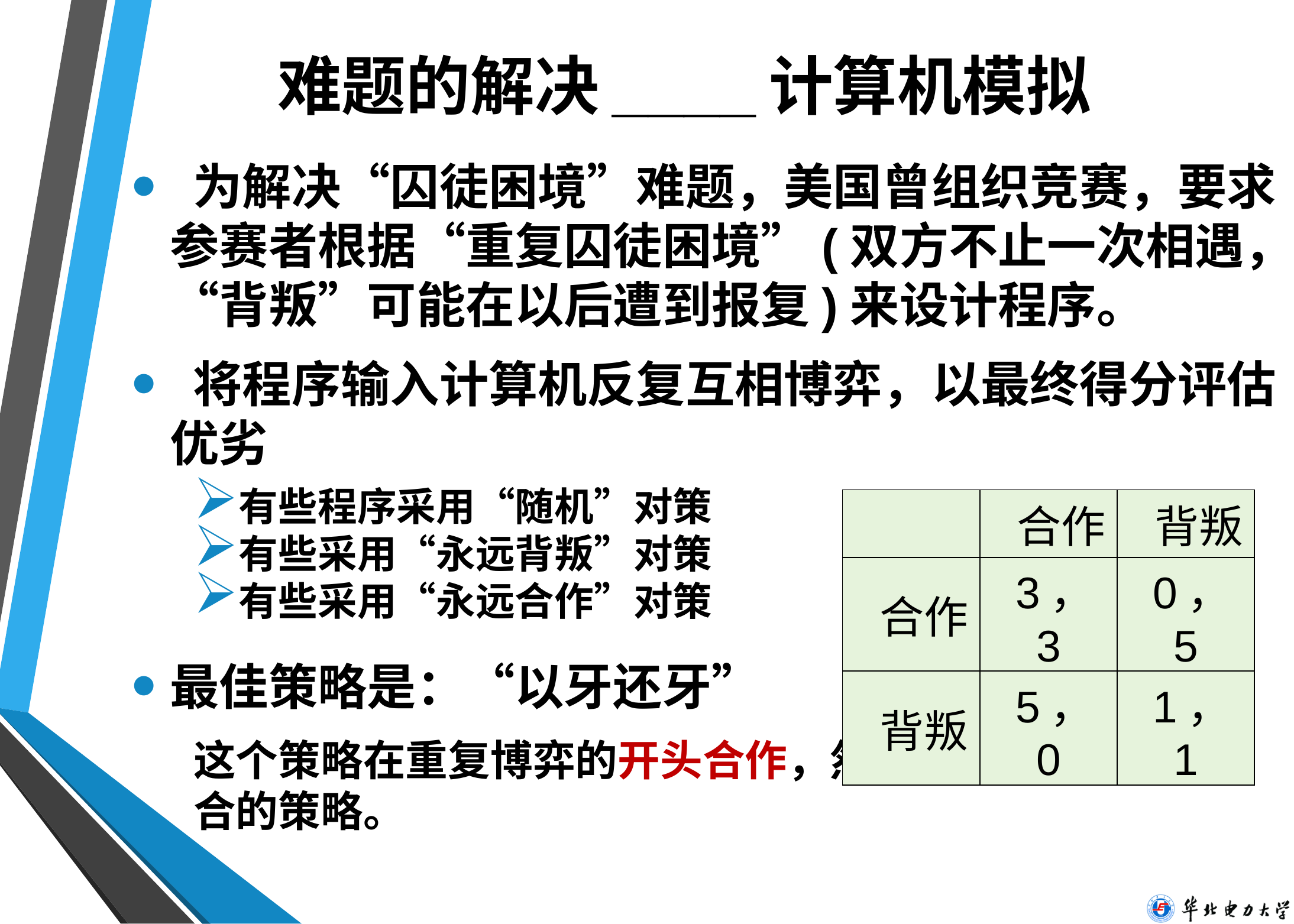

# 难题的解决____计算机模拟
 为解决“囚徒困境”难题，美国曾组织竞赛，要求参赛者根据“重复囚徒困境”(双方不止一次相遇，“背叛”可能在以后遭到报复)来设计程序。
 将程序输入计算机反复互相博弈，以最终得分评估优劣
有些程序采用“随机”对策
有些采用“永远背叛”对策
有些采用“永远合作”对策
最佳策略是：“以牙还牙”
这个策略在重复博弈的开头合作，然后，采取对手前一回合的策略。

|  | 合作 | 背叛 |
| --- | --- | --- |
| 合作 | 3，3 | 0，5 |
| 背叛 | 5，0 | 1，1 |